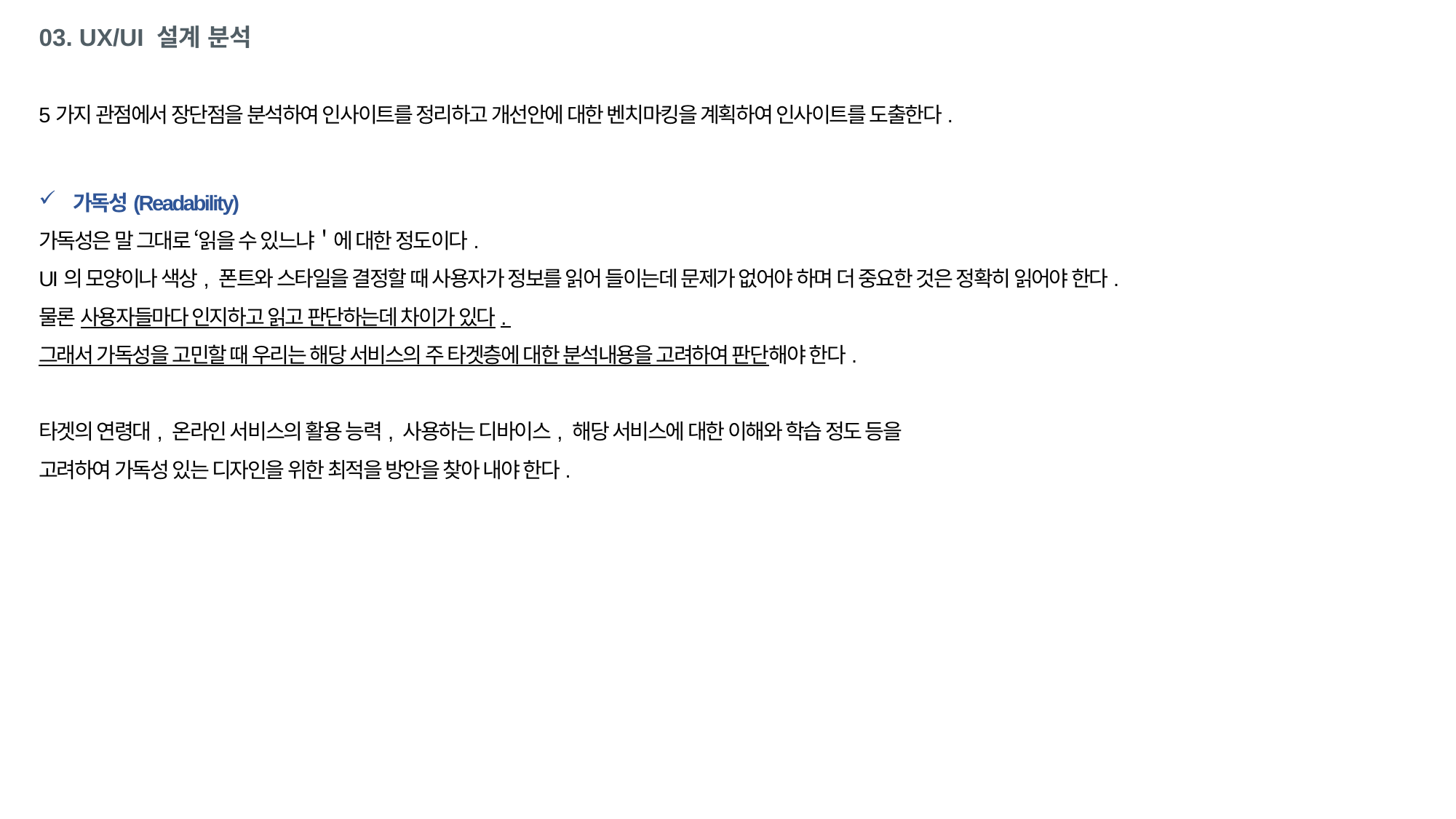

# 03. UX/UI 설계 분석
5가지 관점에서 장단점을 분석하여 인사이트를 정리하고 개선안에 대한 벤치마킹을 계획하여 인사이트를 도출한다.
가독성(Readability)
가독성은 말 그대로 ‘읽을 수 있느냐＇에 대한 정도이다.
UI의 모양이나 색상, 폰트와 스타일을 결정할 때 사용자가 정보를 읽어 들이는데 문제가 없어야 하며 더 중요한 것은 정확히 읽어야 한다.
물론 사용자들마다 인지하고 읽고 판단하는데 차이가 있다.
그래서 가독성을 고민할 때 우리는 해당 서비스의 주 타겟층에 대한 분석내용을 고려하여 판단해야 한다.

타겟의 연령대, 온라인 서비스의 활용 능력, 사용하는 디바이스, 해당 서비스에 대한 이해와 학습 정도 등을
고려하여 가독성 있는 디자인을 위한 최적을 방안을 찾아 내야 한다.